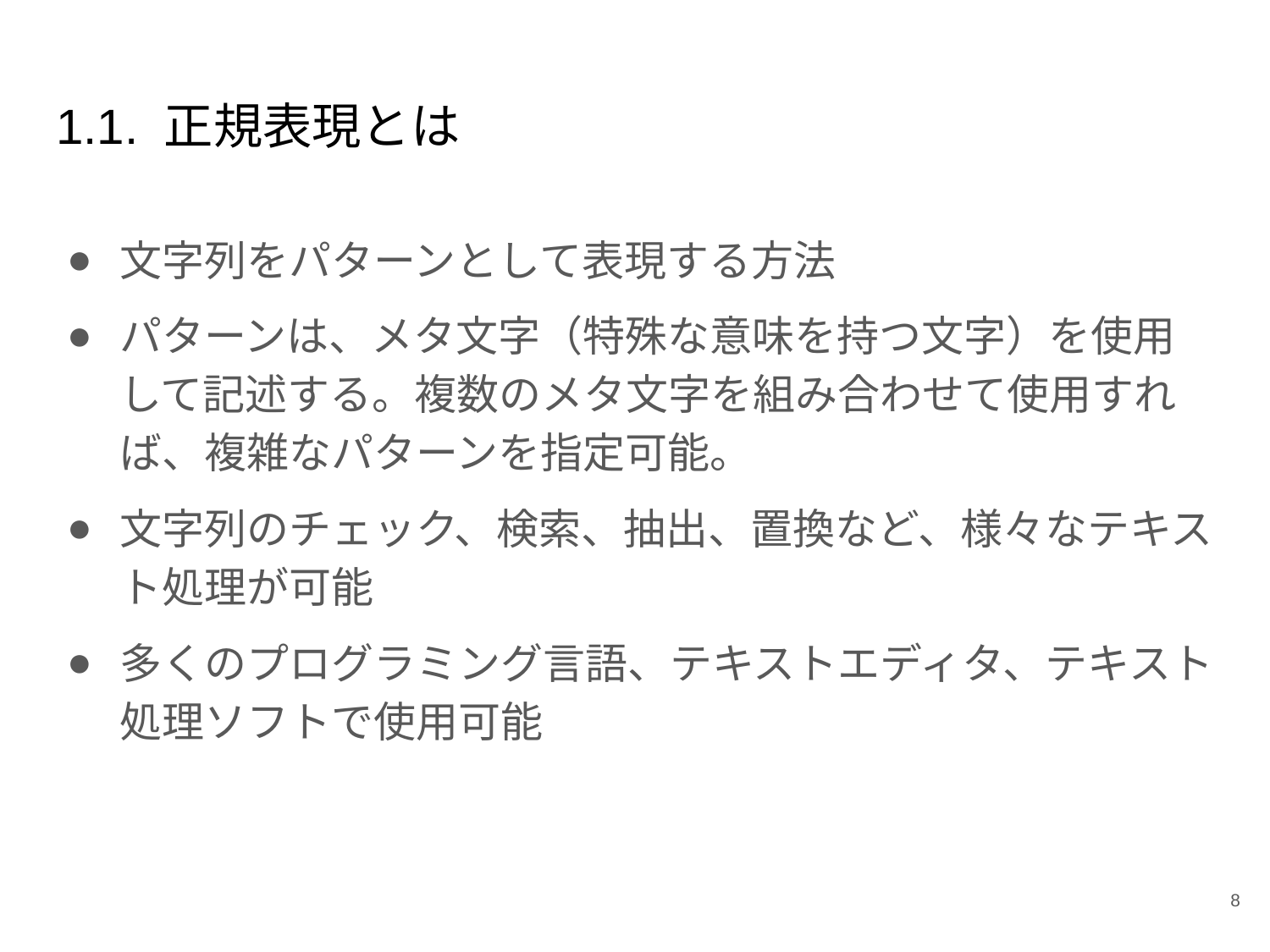

# 1.1. 正規表現とは
文字列をパターンとして表現する方法
パターンは、メタ文字（特殊な意味を持つ文字）を使用して記述する。複数のメタ文字を組み合わせて使用すれば、複雑なパターンを指定可能。
文字列のチェック、検索、抽出、置換など、様々なテキスト処理が可能
多くのプログラミング言語、テキストエディタ、テキスト処理ソフトで使用可能
8